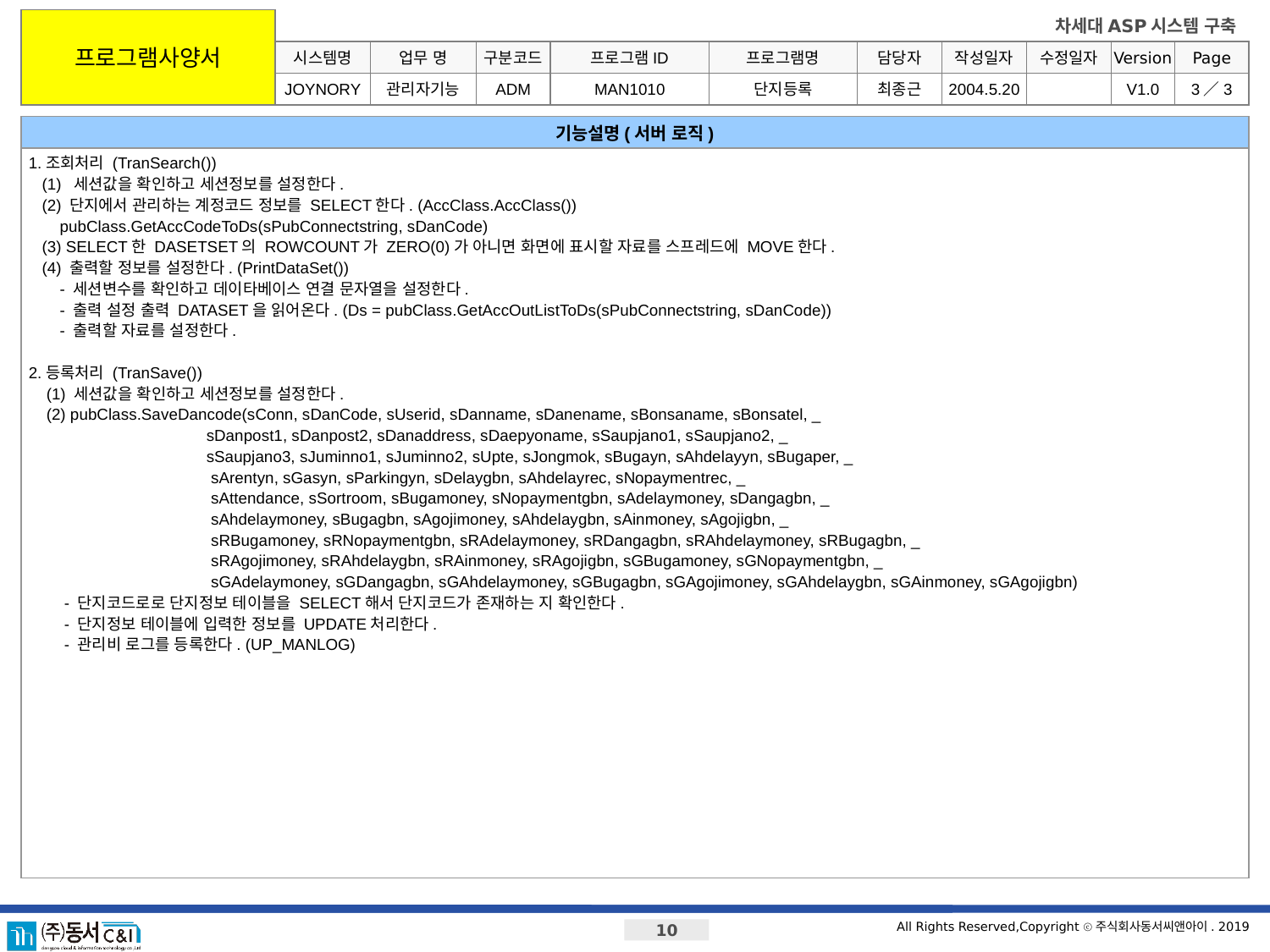

프로그램사양서
시스템명
업무 명
구분코드
프로그램ID
프로그램명
JOYNORY
관리자기능
ADM
MAN1010
단지등록
최종근
2004.5.20

V1.0
3／3
기능설명(서버 로직)
1.조회처리 (TranSearch())
   (1)  세션값을 확인하고 세션정보를 설정한다.
   (2) 단지에서 관리하는 계정코드 정보를 SELECT한다. (AccClass.AccClass())
       pubClass.GetAccCodeToDs(sPubConnectstring, sDanCode)
   (3) SELECT한 DASETSET의 ROWCOUNT가 ZERO(0)가 아니면 화면에 표시할 자료를 스프레드에 MOVE한다.
   (4) 출력할 정보를 설정한다. (PrintDataSet())
       - 세션변수를 확인하고 데이타베이스 연결 문자열을 설정한다.
       - 출력 설정 출력 DATASET을 읽어온다. (Ds = pubClass.GetAccOutListToDs(sPubConnectstring, sDanCode))
       - 출력할 자료를 설정한다.

2.등록처리 (TranSave())
    (1) 세션값을 확인하고 세션정보를 설정한다.
    (2) pubClass.SaveDancode(sConn, sDanCode, sUserid, sDanname, sDanename, sBonsaname, sBonsatel, _
                                        sDanpost1, sDanpost2, sDanaddress, sDaepyoname, sSaupjano1, sSaupjano2, _
                                        sSaupjano3, sJuminno1, sJuminno2, sUpte, sJongmok, sBugayn, sAhdelayyn, sBugaper, _
                                         sArentyn, sGasyn, sParkingyn, sDelaygbn, sAhdelayrec, sNopaymentrec, _
                                         sAttendance, sSortroom, sBugamoney, sNopaymentgbn, sAdelaymoney, sDangagbn, _
                                         sAhdelaymoney, sBugagbn, sAgojimoney, sAhdelaygbn, sAinmoney, sAgojigbn, _
                                         sRBugamoney, sRNopaymentgbn, sRAdelaymoney, sRDangagbn, sRAhdelaymoney, sRBugagbn, _
                                         sRAgojimoney, sRAhdelaygbn, sRAinmoney, sRAgojigbn, sGBugamoney, sGNopaymentgbn, _
                                         sGAdelaymoney, sGDangagbn, sGAhdelaymoney, sGBugagbn, sGAgojimoney, sGAhdelaygbn, sGAinmoney, sGAgojigbn)
        - 단지코드로로 단지정보 테이블을 SELECT해서 단지코드가 존재하는 지 확인한다.
        - 단지정보 테이블에 입력한 정보를 UPDATE처리한다.
        - 관리비 로그를 등록한다. (UP_MANLOG)